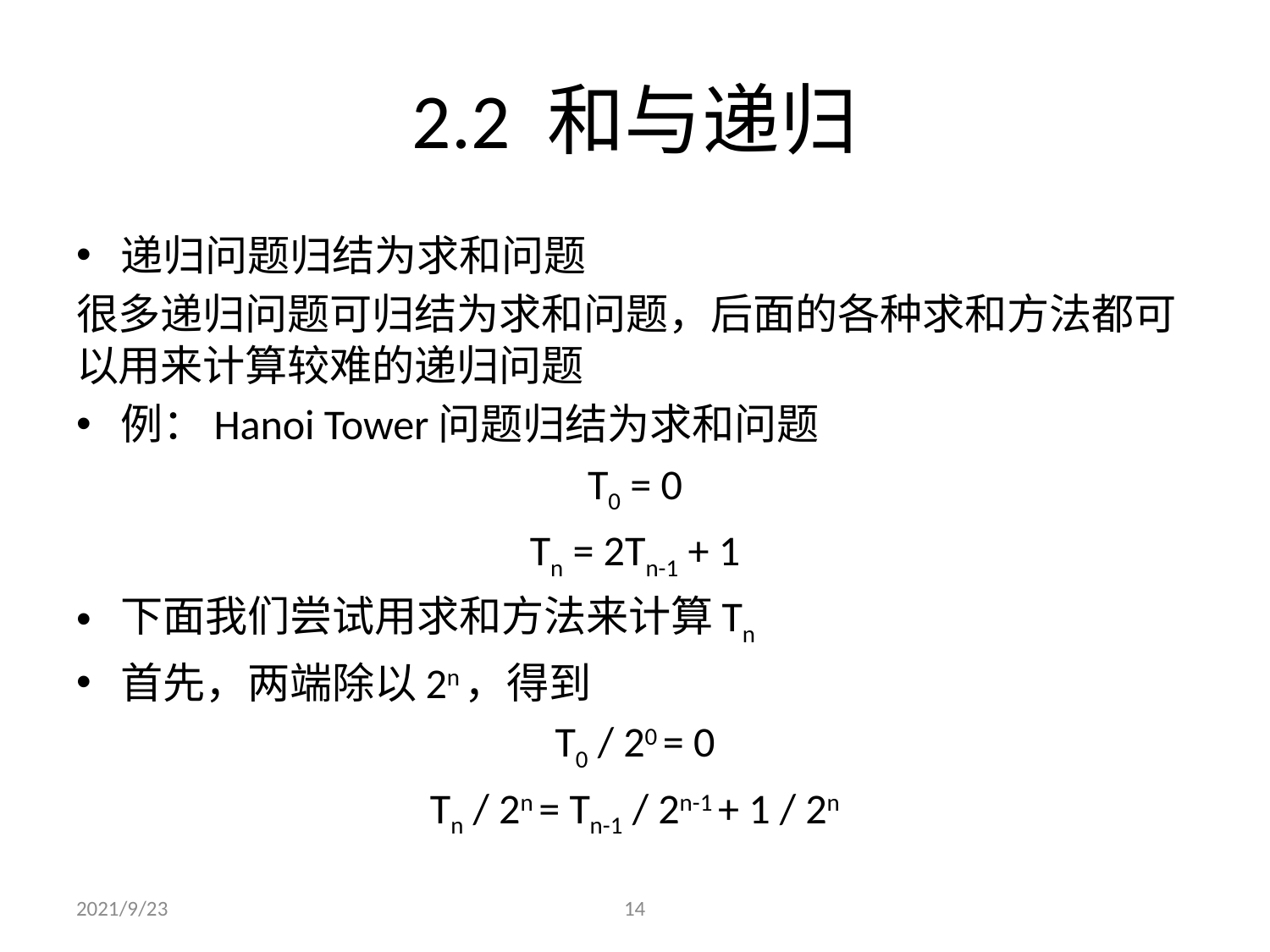

# 2.2 和与递归
递归问题归结为求和问题
很多递归问题可归结为求和问题，后面的各种求和方法都可以用来计算较难的递归问题
例：Hanoi Tower问题归结为求和问题
T0 = 0
Tn = 2Tn-1 + 1
下面我们尝试用求和方法来计算Tn
首先，两端除以2n，得到
T0 / 20 = 0
Tn / 2n = Tn-1 / 2n-1 + 1 / 2n

2021/9/23
14